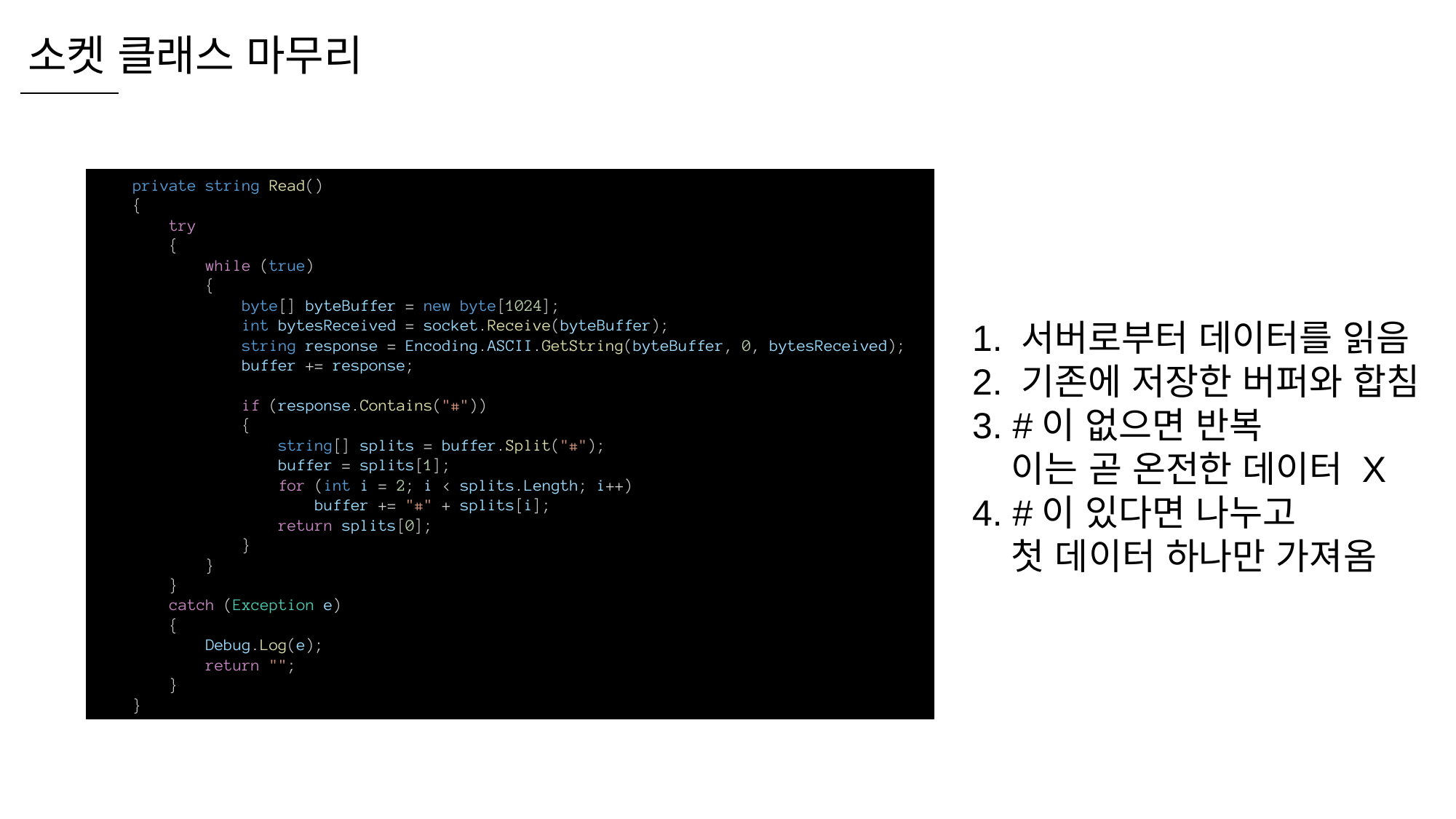

소켓 클래스 마무리
    private string Read()
    {
        try
        {
            while (true)
            {
                byte[] byteBuffer = new byte[1024];
                int bytesReceived = socket.Receive(byteBuffer);
                string response = Encoding.ASCII.GetString(byteBuffer, 0, bytesReceived);
                buffer += response;
                if (response.Contains("#"))
                {
                    string[] splits = buffer.Split("#");
                    buffer = splits[1];
                    for (int i = 2; i < splits.Length; i++)
                        buffer += "#" + splits[i];
                    return splits[0];
                }
            }
        }
        catch (Exception e)
        {
            Debug.Log(e);
            return "";
        }
    }
1. 서버로부터 데이터를 읽음
2. 기존에 저장한 버퍼와 합침
3. #이 없으면 반복
   이는 곧 온전한 데이터 X
4. #이 있다면 나누고
   첫 데이터 하나만 가져옴